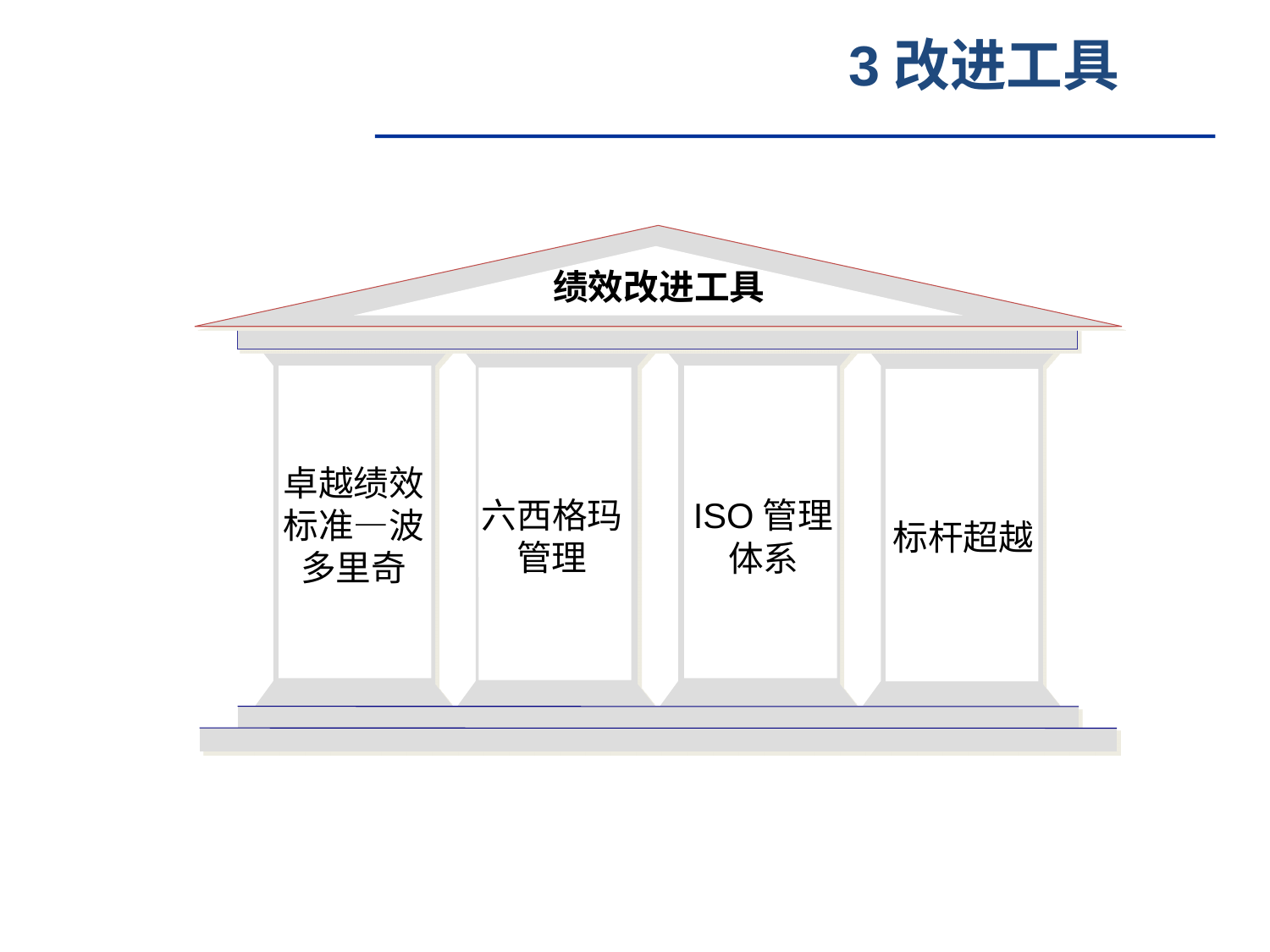

3改进工具

绩效改进工具

卓越绩效标准—波多里奇
六西格玛管理
ISO管理体系
标杆超越